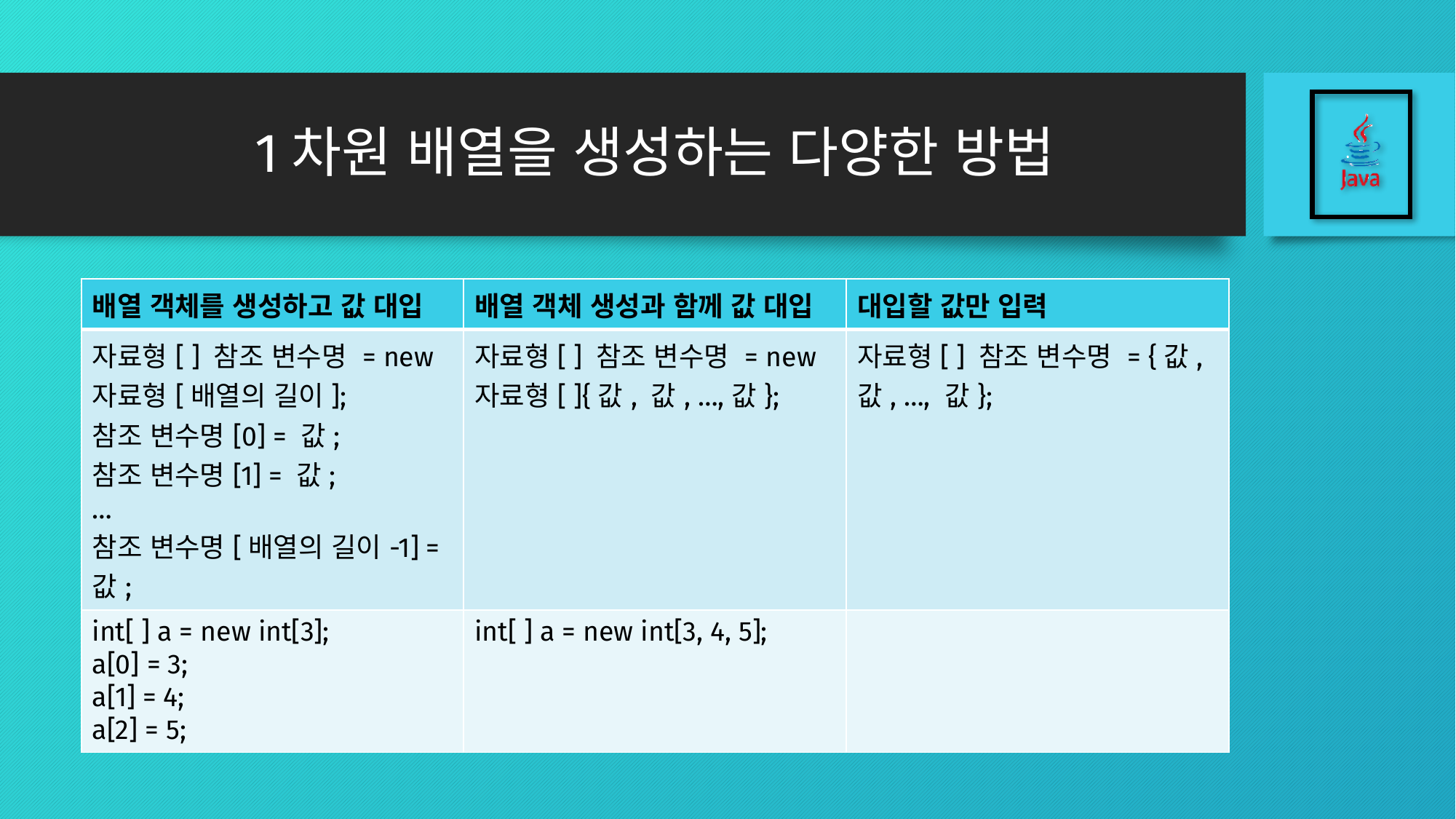

# 1차원 배열을 생성하는 다양한 방법
| 배열 객체를 생성하고 값 대입 | 배열 객체 생성과 함께 값 대입 | 대입할 값만 입력 |
| --- | --- | --- |
| 자료형[ ] 참조 변수명 = new 자료형[배열의 길이]; 참조 변수명[0] = 값; 참조 변수명[1] = 값; … 참조 변수명[배열의 길이-1] = 값; | 자료형[ ] 참조 변수명 = new 자료형[ ]{값, 값, …,값}; | 자료형[ ] 참조 변수명 = {값, 값, …, 값}; |
| int[ ] a = new int[3]; a[0] = 3; a[1] = 4; a[2] = 5; | int[ ] a = new int[3, 4, 5]; |  |